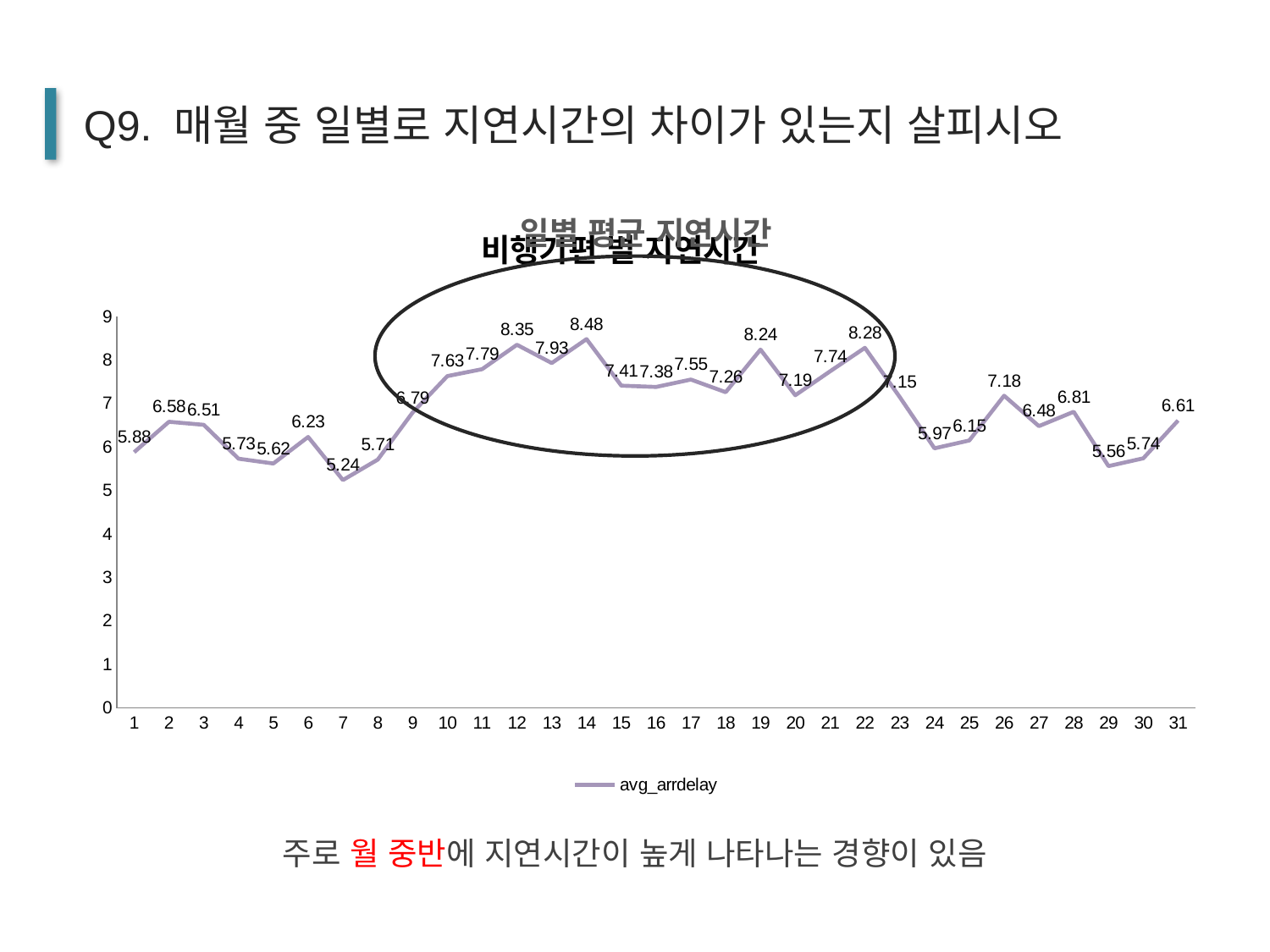

Q9. 매월 중 일별로 지연시간의 차이가 있는지 살피시오

[unsupported chart]

### Chart: 일별 평균 지연시간

| Category | avg_arrdelay |
|---|---|
주로 월 중반에 지연시간이 높게 나타나는 경향이 있음